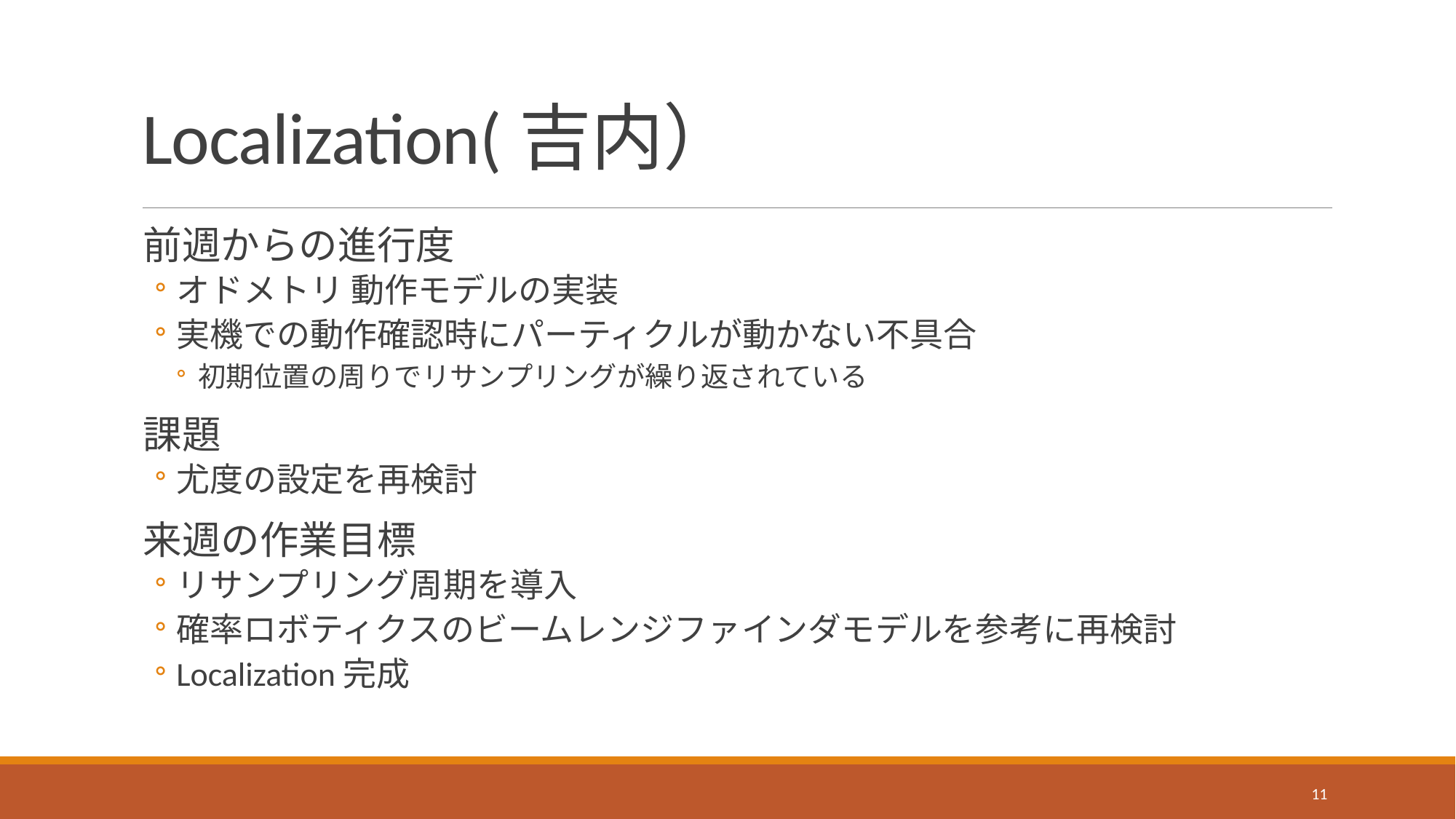

# Localization(吉内）
 前週からの進行度
オドメトリ 動作モデルの実装
実機での動作確認時にパーティクルが動かない不具合
初期位置の周りでリサンプリングが繰り返されている
 課題
尤度の設定を再検討
 来週の作業目標
リサンプリング周期を導入
確率ロボティクスのビームレンジファインダモデルを参考に再検討
Localization完成

11